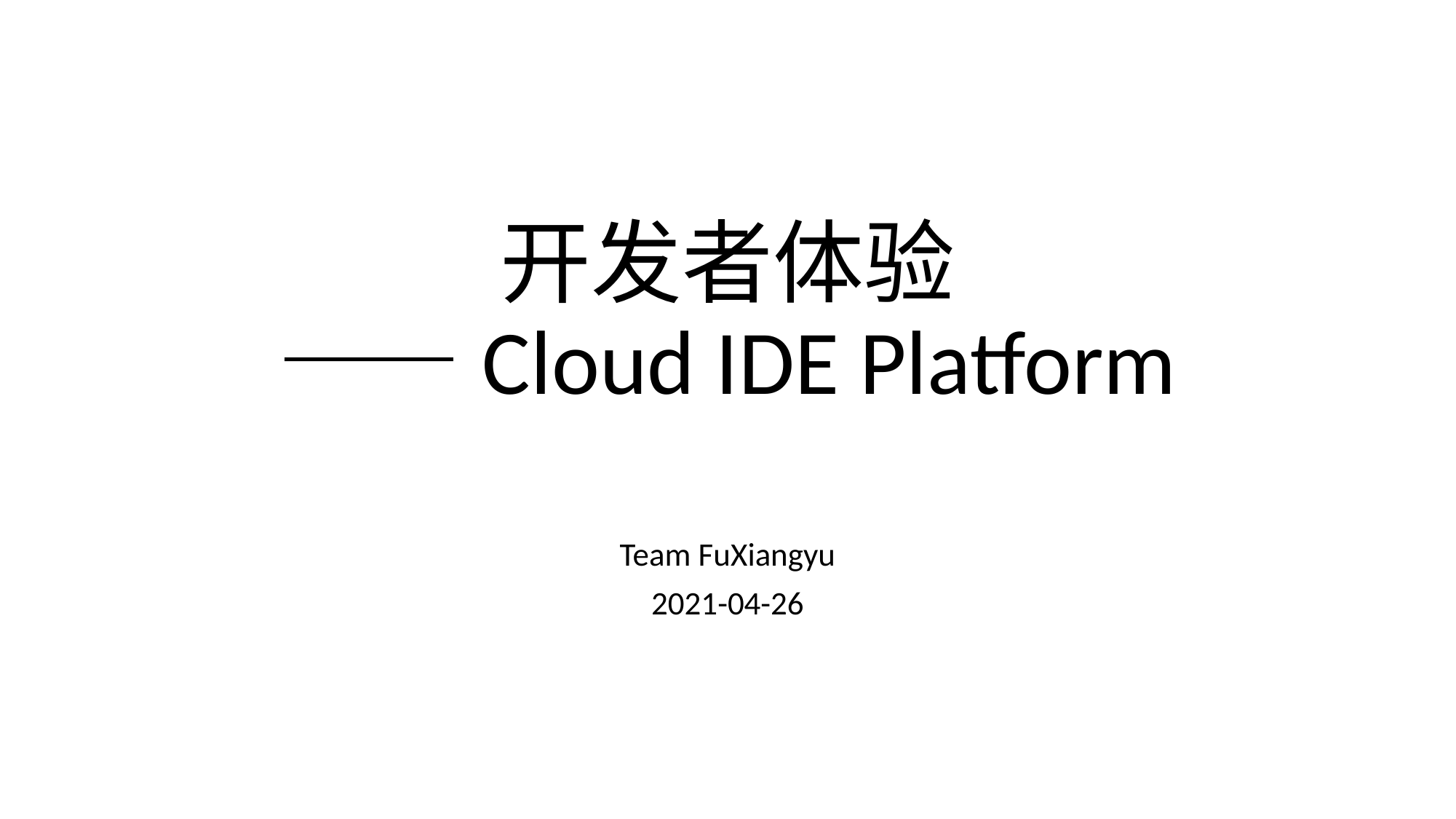

# 开发者体验 ——Cloud IDE Platform

Team FuXiangyu
2021-04-26